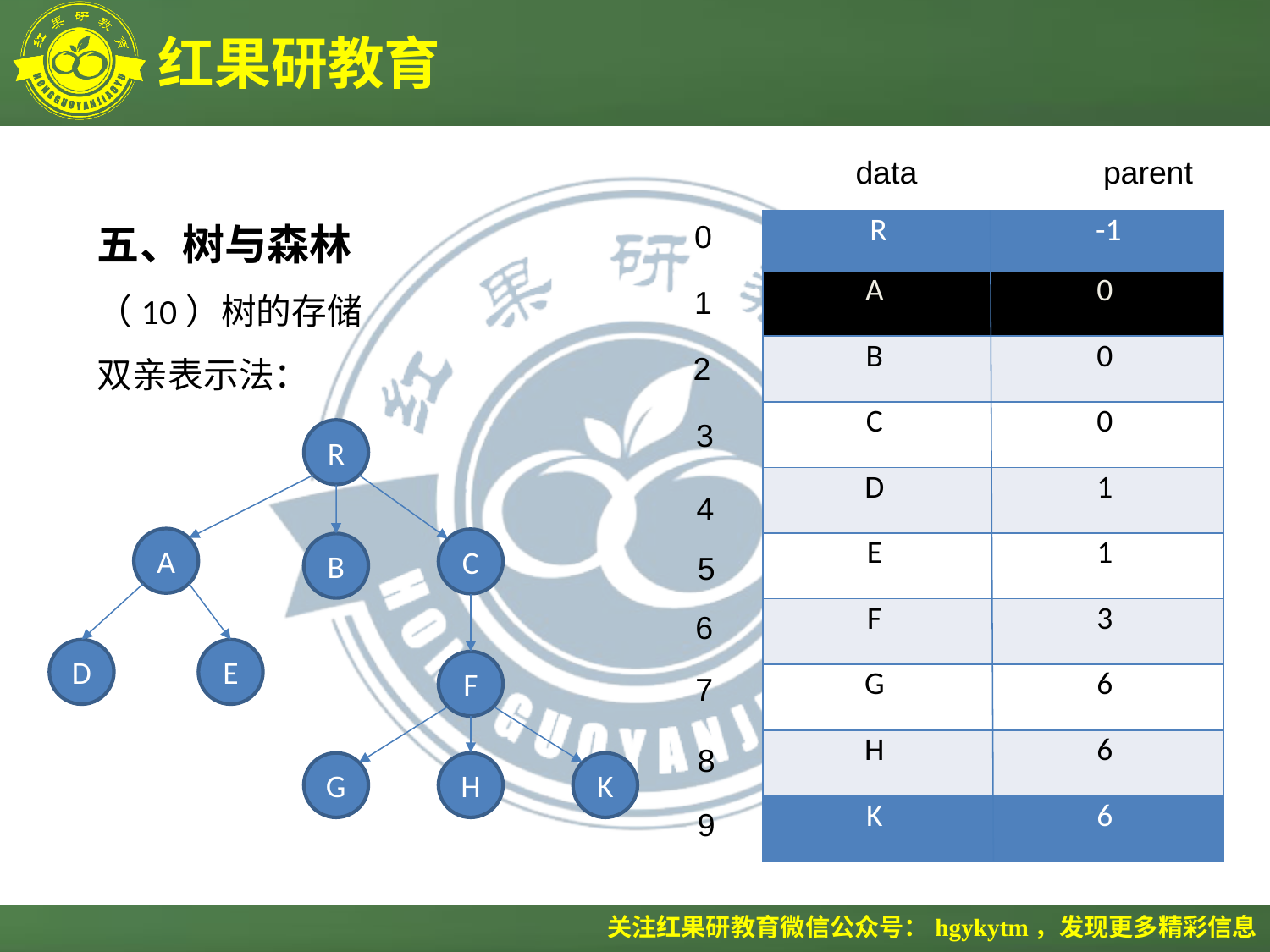

data                     parent
五、树与森林
（10）树的存储
双亲表示法：

0
| R | -1 |
| --- | --- |
| A | 0 |
| --- | --- |
| B | 0 |
| C | 0 |
| D | 1 |
| E | 1 |
| F | 3 |
| G | 6 |
| H | 6 |
1
2
3
R
4
A
C
B
5
6
E
D
F
7
8
H
K
G
| K | 6 |
| --- | --- |
9